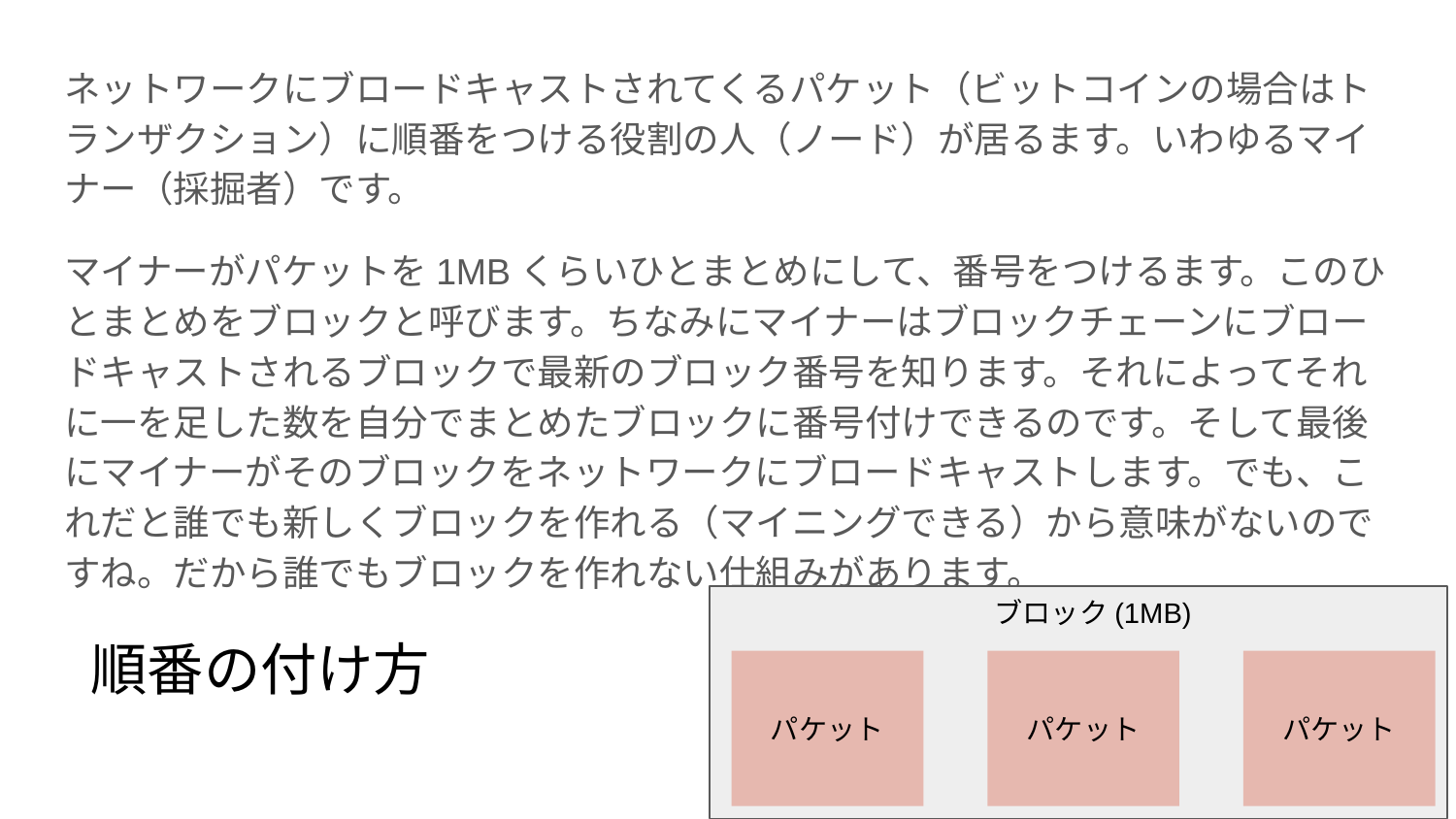

ネットワークにブロードキャストされてくるパケット（ビットコインの場合はトランザクション）に順番をつける役割の人（ノード）が居るます。いわゆるマイナー（採掘者）です。
マイナーがパケットを1MBくらいひとまとめにして、番号をつけるます。このひとまとめをブロックと呼びます。ちなみにマイナーはブロックチェーンにブロードキャストされるブロックで最新のブロック番号を知ります。それによってそれに一を足した数を自分でまとめたブロックに番号付けできるのです。そして最後にマイナーがそのブロックをネットワークにブロードキャストします。でも、これだと誰でも新しくブロックを作れる（マイニングできる）から意味がないのですね。だから誰でもブロックを作れない仕組みがあります。

ブロック(1MB)
パケット
パケット
パケット
# 順番の付け方